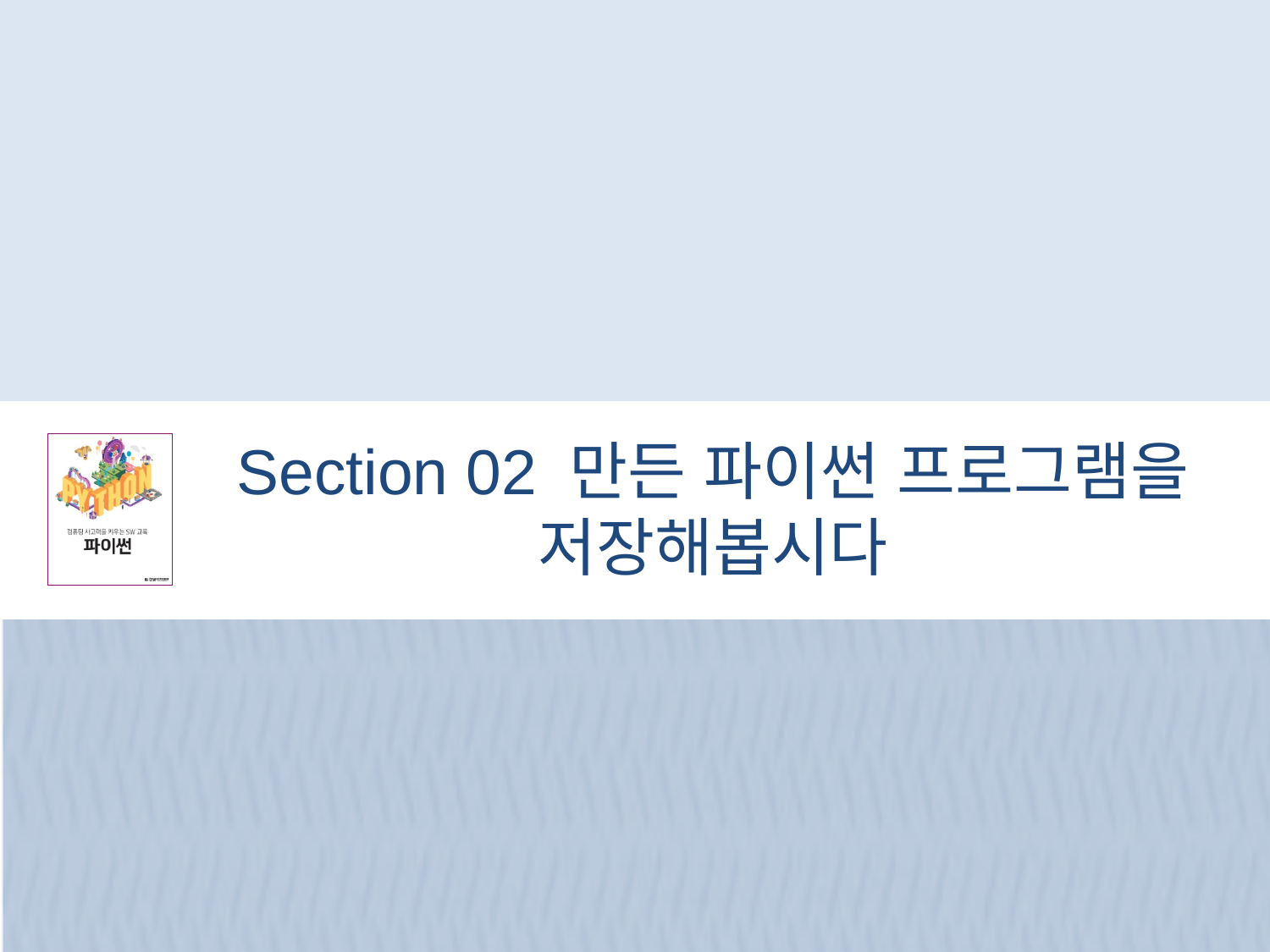

# Section 02 만든 파이썬 프로그램을 저장해봅시다